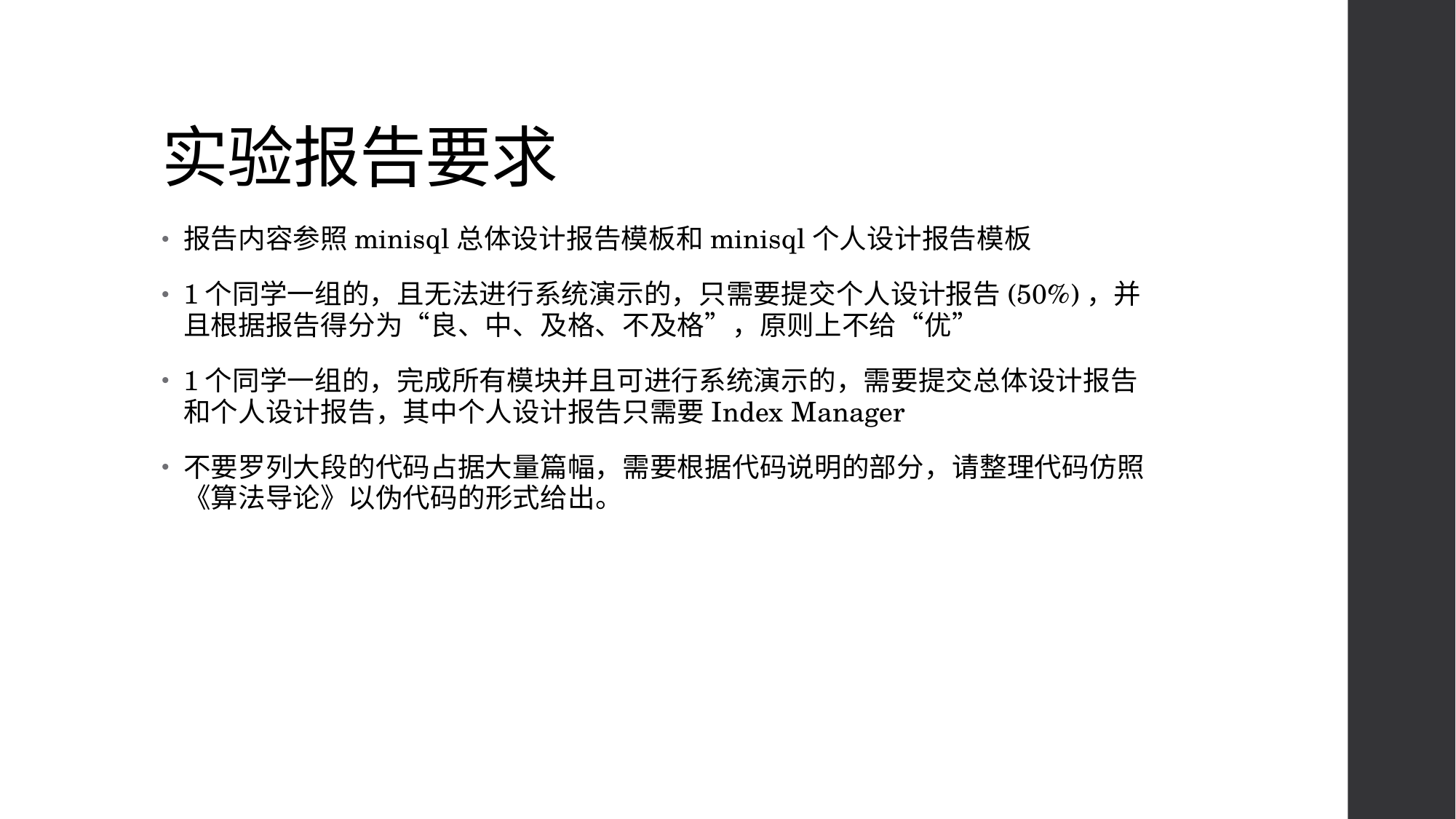

# 实验报告要求
报告内容参照minisql总体设计报告模板和minisql个人设计报告模板
1个同学一组的，且无法进行系统演示的，只需要提交个人设计报告(50%)，并且根据报告得分为“良、中、及格、不及格”，原则上不给“优”
1个同学一组的，完成所有模块并且可进行系统演示的，需要提交总体设计报告和个人设计报告，其中个人设计报告只需要Index Manager
不要罗列大段的代码占据大量篇幅，需要根据代码说明的部分，请整理代码仿照《算法导论》以伪代码的形式给出。